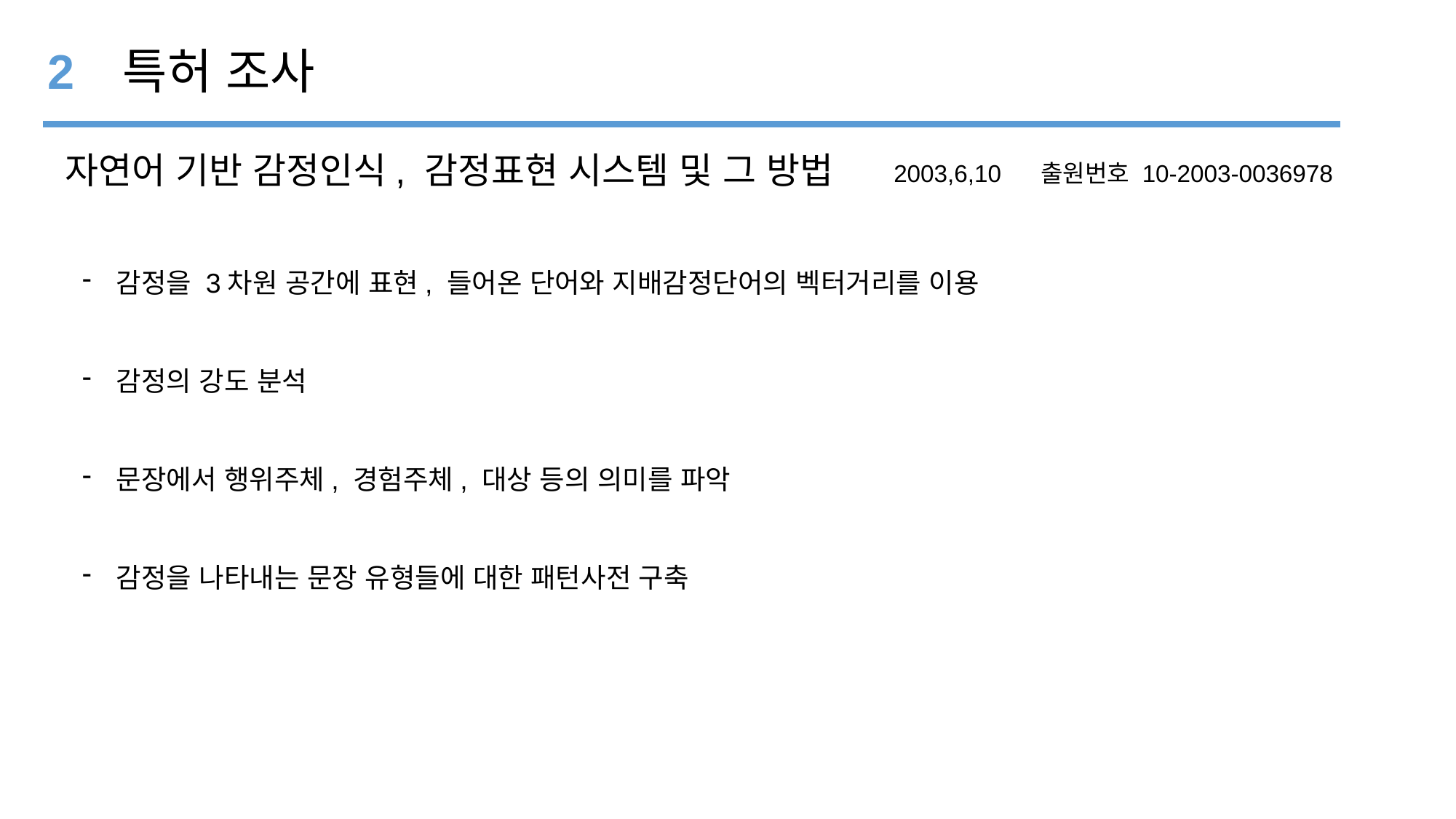

2
특허 조사
자연어 기반 감정인식, 감정표현 시스템 및 그 방법
2003,6,10     출원번호 10-2003-0036978
감정을 3차원 공간에 표현, 들어온 단어와 지배감정단어의 벡터거리를 이용

감정의 강도 분석

문장에서 행위주체, 경험주체, 대상 등의 의미를 파악

감정을 나타내는 문장 유형들에 대한 패턴사전 구축